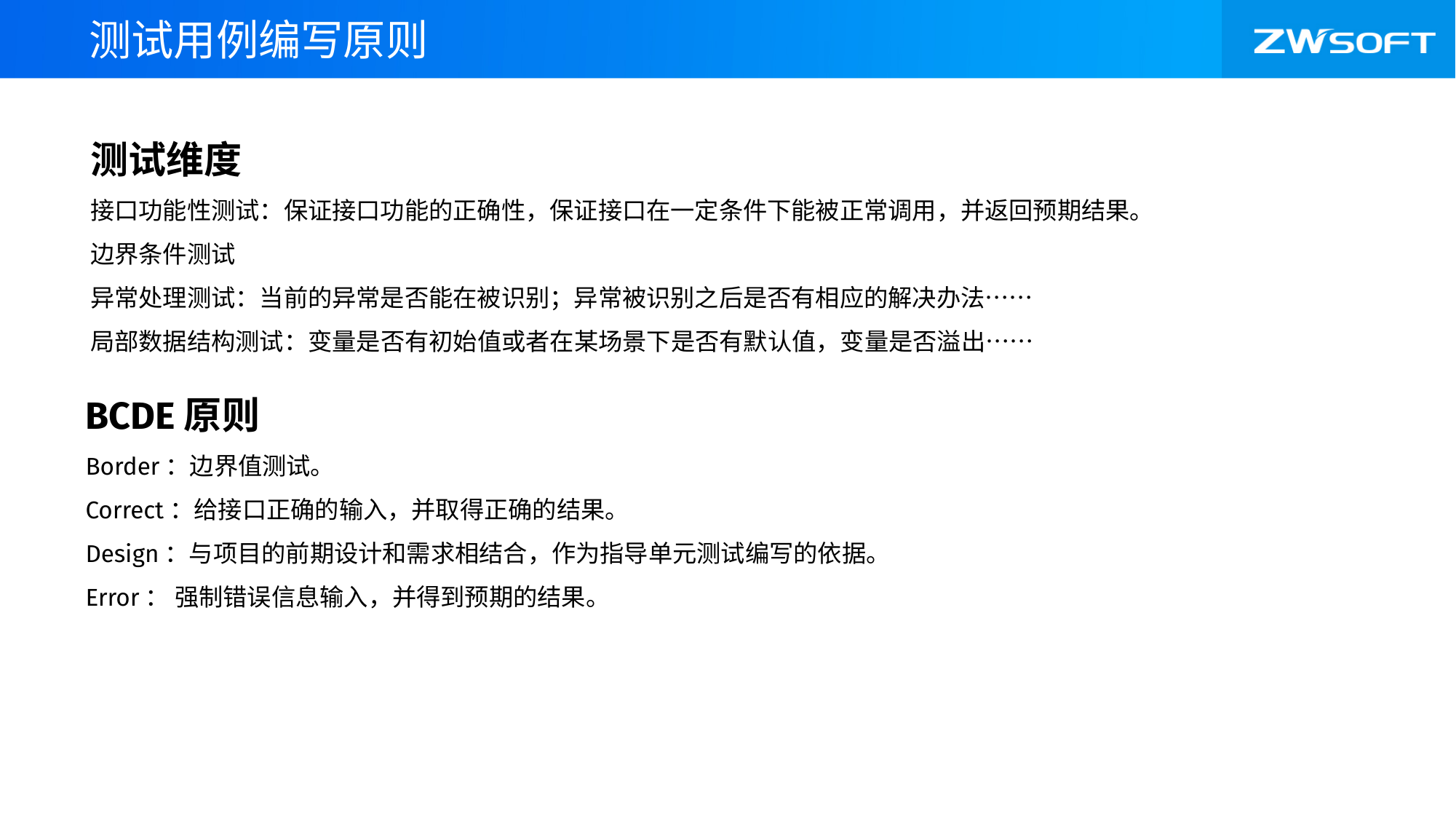

测试用例编写原则

测试维度
接口功能性测试：保证接口功能的正确性，保证接口在一定条件下能被正常调用，并返回预期结果。
边界条件测试
异常处理测试：当前的异常是否能在被识别；异常被识别之后是否有相应的解决办法……
局部数据结构测试：变量是否有初始值或者在某场景下是否有默认值，变量是否溢出……
BCDE原则
Border：边界值测试。
Correct：给接口正确的输入，并取得正确的结果。
Design：与项目的前期设计和需求相结合，作为指导单元测试编写的依据。
Error： 强制错误信息输入，并得到预期的结果。